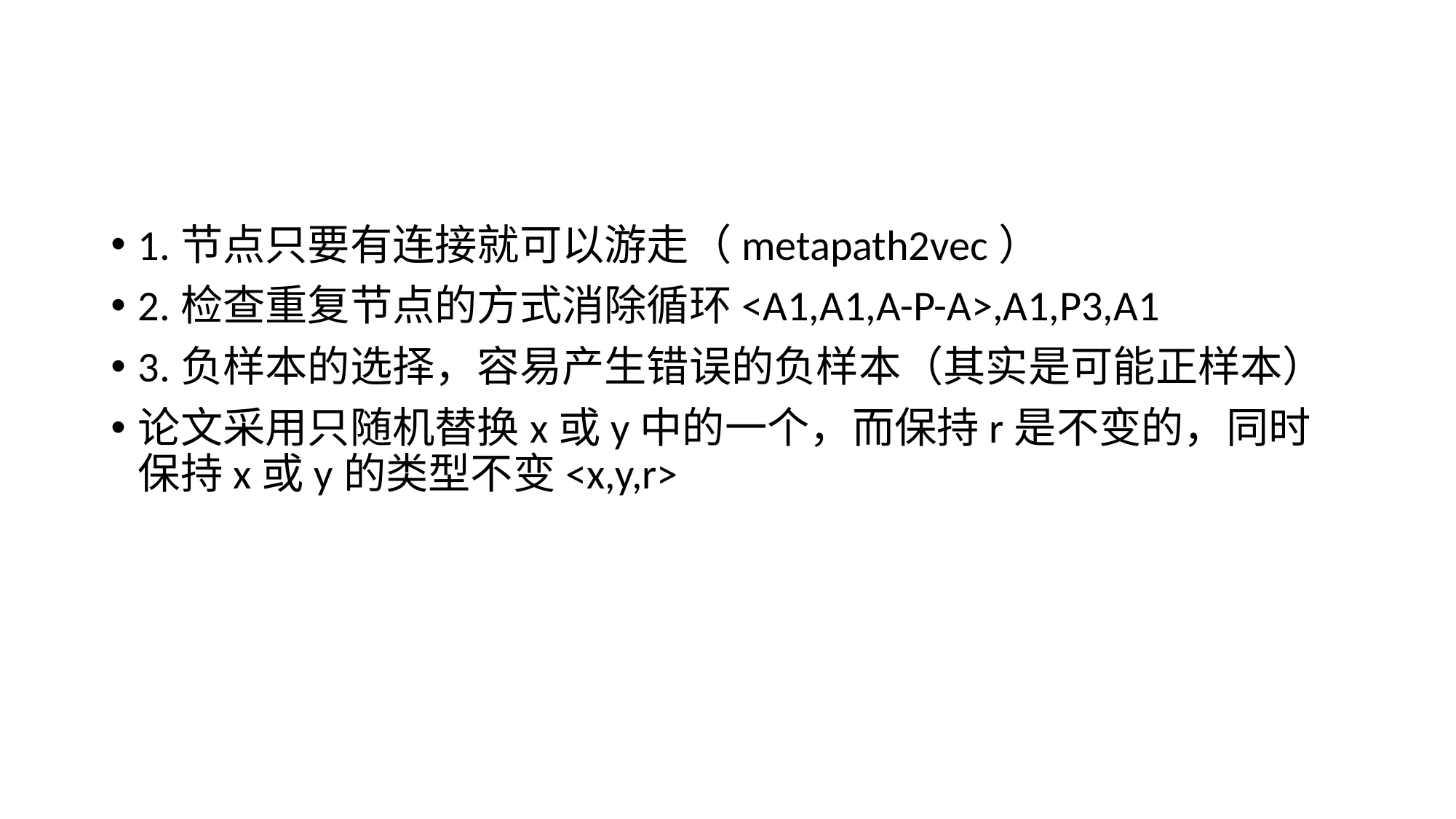

#
1.节点只要有连接就可以游走（metapath2vec）
2.检查重复节点的方式消除循环<A1,A1,A-P-A>,A1,P3,A1
3.负样本的选择，容易产生错误的负样本（其实是可能正样本）
论文采用只随机替换x或y中的一个，而保持r是不变的，同时保持x或y的类型不变<x,y,r>